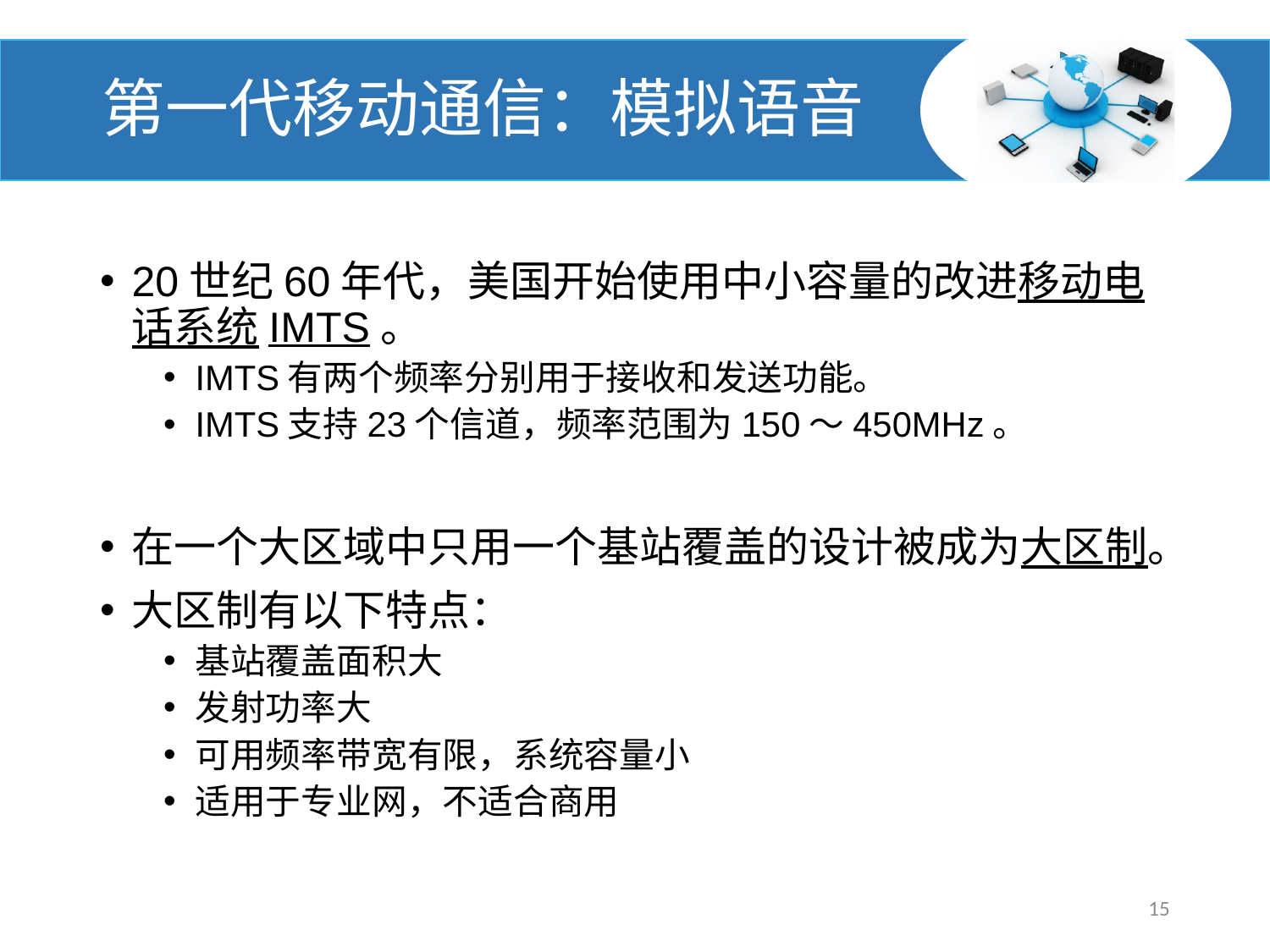

# 第一代移动通信：模拟语音
20世纪60年代，美国开始使用中小容量的改进移动电话系统IMTS。
IMTS有两个频率分别用于接收和发送功能。
IMTS支持23个信道，频率范围为150～450MHz。

在一个大区域中只用一个基站覆盖的设计被成为大区制。
大区制有以下特点：
基站覆盖面积大
发射功率大
可用频率带宽有限，系统容量小
适用于专业网，不适合商用

15